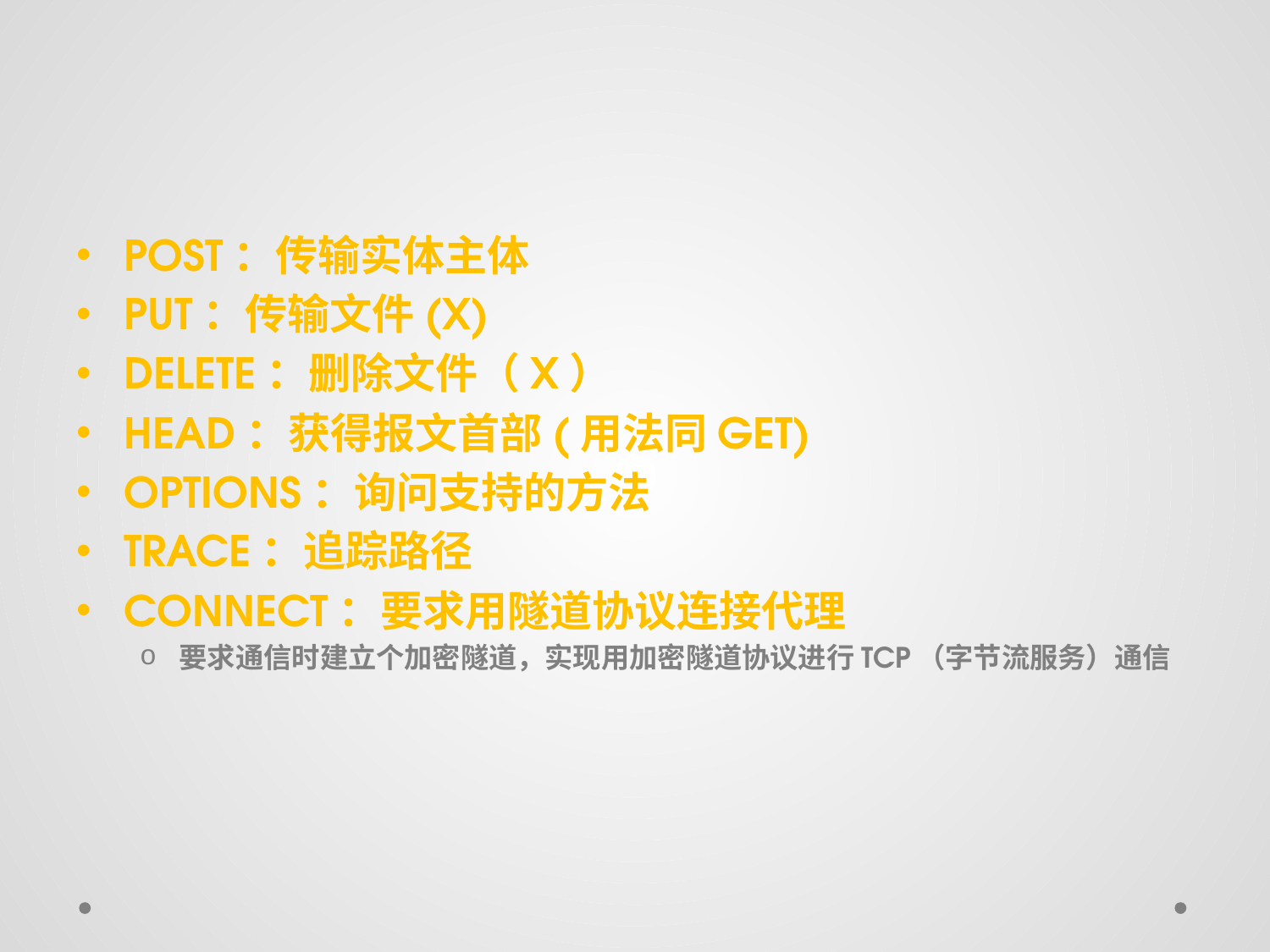

#
POST：传输实体主体
PUT：传输文件(X)
DELETE：删除文件（X）
HEAD：获得报文首部(用法同GET)
OPTIONS：询问支持的方法
TRACE：追踪路径
CONNECT：要求用隧道协议连接代理
要求通信时建立个加密隧道，实现用加密隧道协议进行TCP（字节流服务）通信